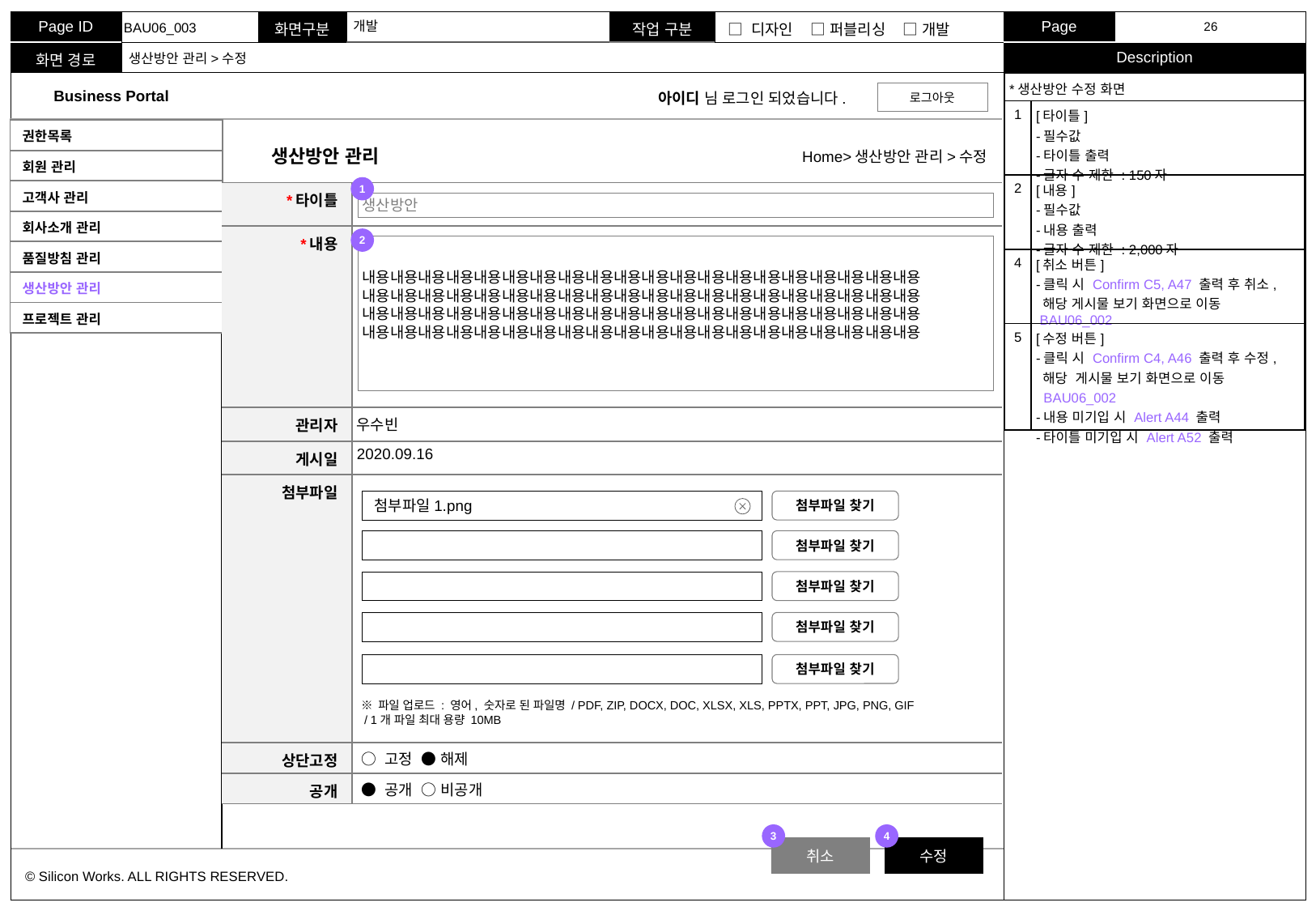

개발
BAU06_003
생산방안 관리>수정
| \*생산방안 수정 화면 |  |
| --- | --- |
| 1 | [타이틀] -필수값 -타이틀 출력 -글자 수 제한 : 150자 |
| 2 | [내용] -필수값 -내용 출력 -글자 수 제한 : 2,000자 |
| 4 | [취소 버튼] -클릭 시 Confirm C5, A47 출력 후 취소, 해당 게시물 보기 화면으로 이동 BAU06\_002 |
| 5 | [수정 버튼] -클릭 시 Confirm C4, A46 출력 후 수정, 해당 게시물 보기 화면으로 이동 BAU06\_002 -내용 미기입 시 Alert A44 출력 -타이틀 미기입 시 Alert A52 출력 |
| 권한목록 |
| --- |
| 회원 관리 |
| 고객사 관리 |
| 회사소개 관리 |
| 품질방침 관리 |
| 생산방안 관리 |
| 프로젝트 관리 |
생산방안 관리
Home>생산방안 관리>수정
1
| \*타이틀 |  |
| --- | --- |
| \*내용 |  |
| 관리자 | 우수빈 |
| 게시일 | 2020.09.16 |
| 첨부파일 |  |
| 상단고정 | ○ 고정 ● 해제 |
| 공개 | ● 공개 ○ 비공개 |
생산방안
2
내용내용내용내용내용내용내용내용내용내용내용내용내용내용내용내용내용내용내용내용
내용내용내용내용내용내용내용내용내용내용내용내용내용내용내용내용내용내용내용내용
내용내용내용내용내용내용내용내용내용내용내용내용내용내용내용내용내용내용내용내용
내용내용내용내용내용내용내용내용내용내용내용내용내용내용내용내용내용내용내용내용

첨부파일 찾기
첨부파일1.png

첨부파일 찾기

첨부파일 찾기

첨부파일 찾기

첨부파일 찾기

※ 파일 업로드 : 영어, 숫자로 된 파일명 / PDF, ZIP, DOCX, DOC, XLSX, XLS, PPTX, PPT, JPG, PNG, GIF
 / 1개 파일 최대 용량 10MB
3
4
취소
수정